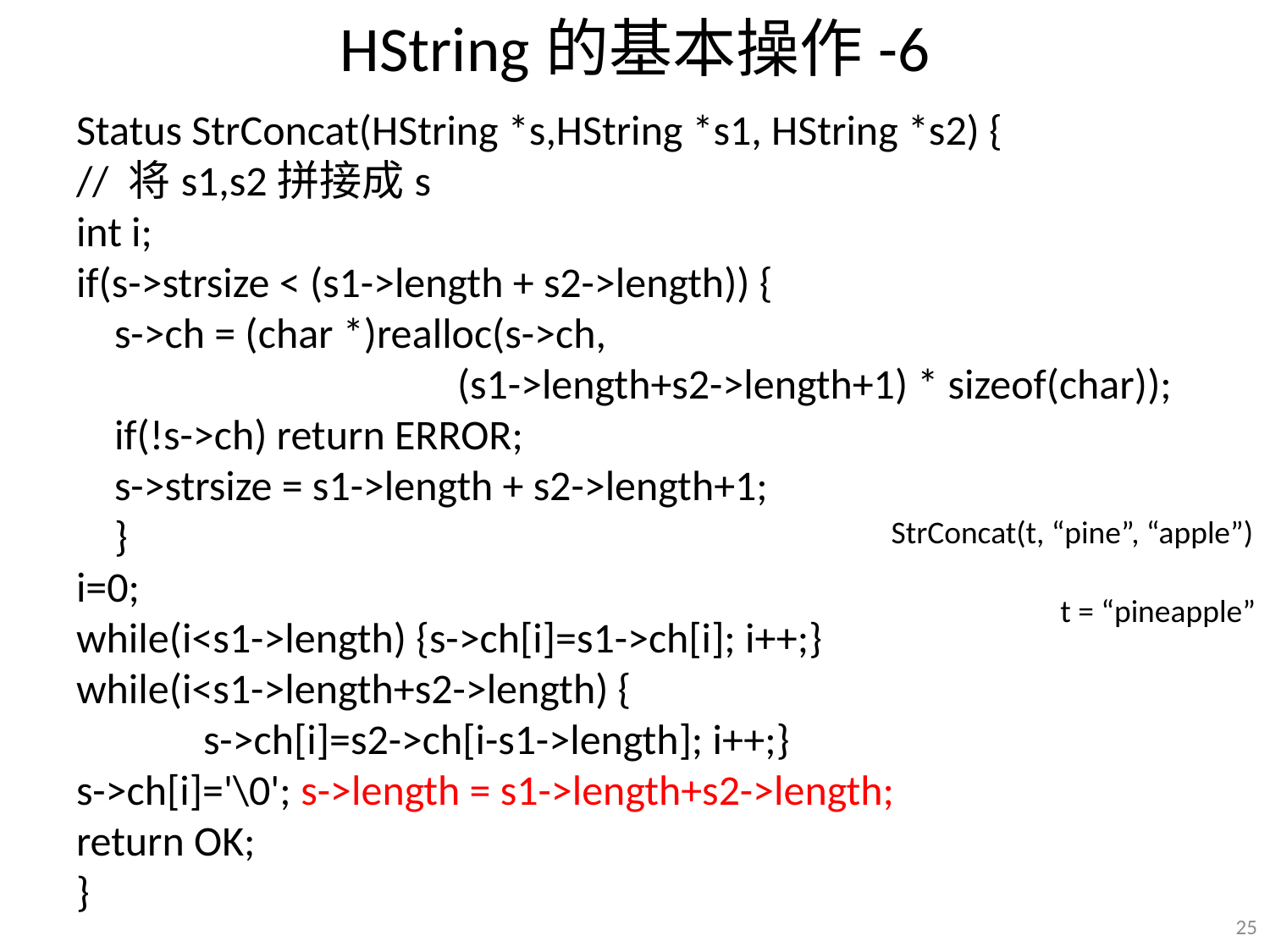

# HString的基本操作-6
Status StrConcat(HString *s,HString *s1, HString *s2) {
// 将s1,s2拼接成s
int i;
if(s->strsize < (s1->length + s2->length)) {
    s->ch = (char *)realloc(s->ch,
			(s1->length+s2->length+1) * sizeof(char));
    if(!s->ch) return ERROR;
    s->strsize = s1->length + s2->length+1;
    }
i=0;
while(i<s1->length) {s->ch[i]=s1->ch[i]; i++;}
while(i<s1->length+s2->length) {
	s->ch[i]=s2->ch[i-s1->length]; i++;}
s->ch[i]='\0'; s->length = s1->length+s2->length;
return OK;
}
StrConcat(t, “pine”, “apple”)
t = “pineapple”
25